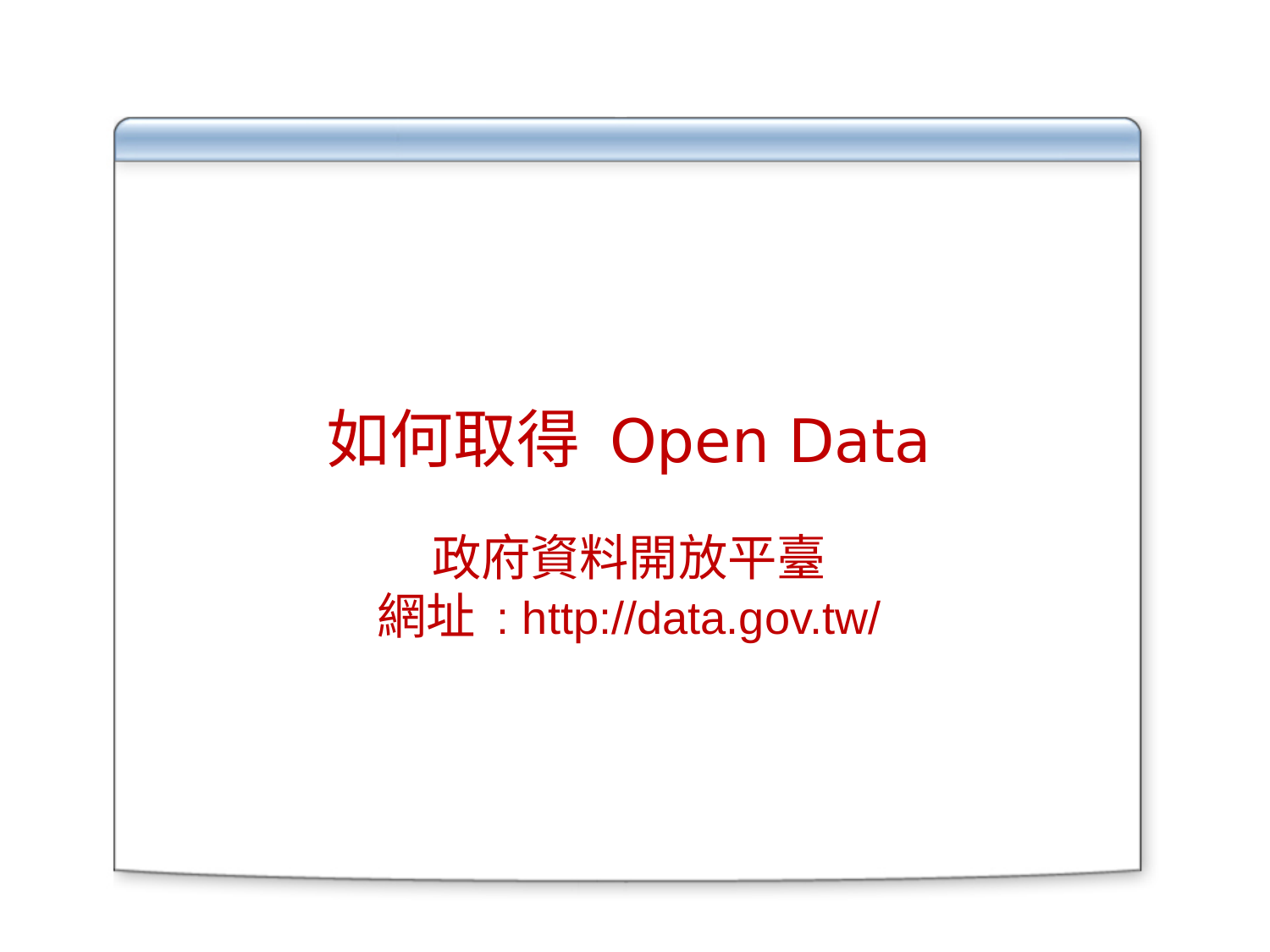

#
如何取得 Open Data

政府資料開放平臺
網址 : http://data.gov.tw/